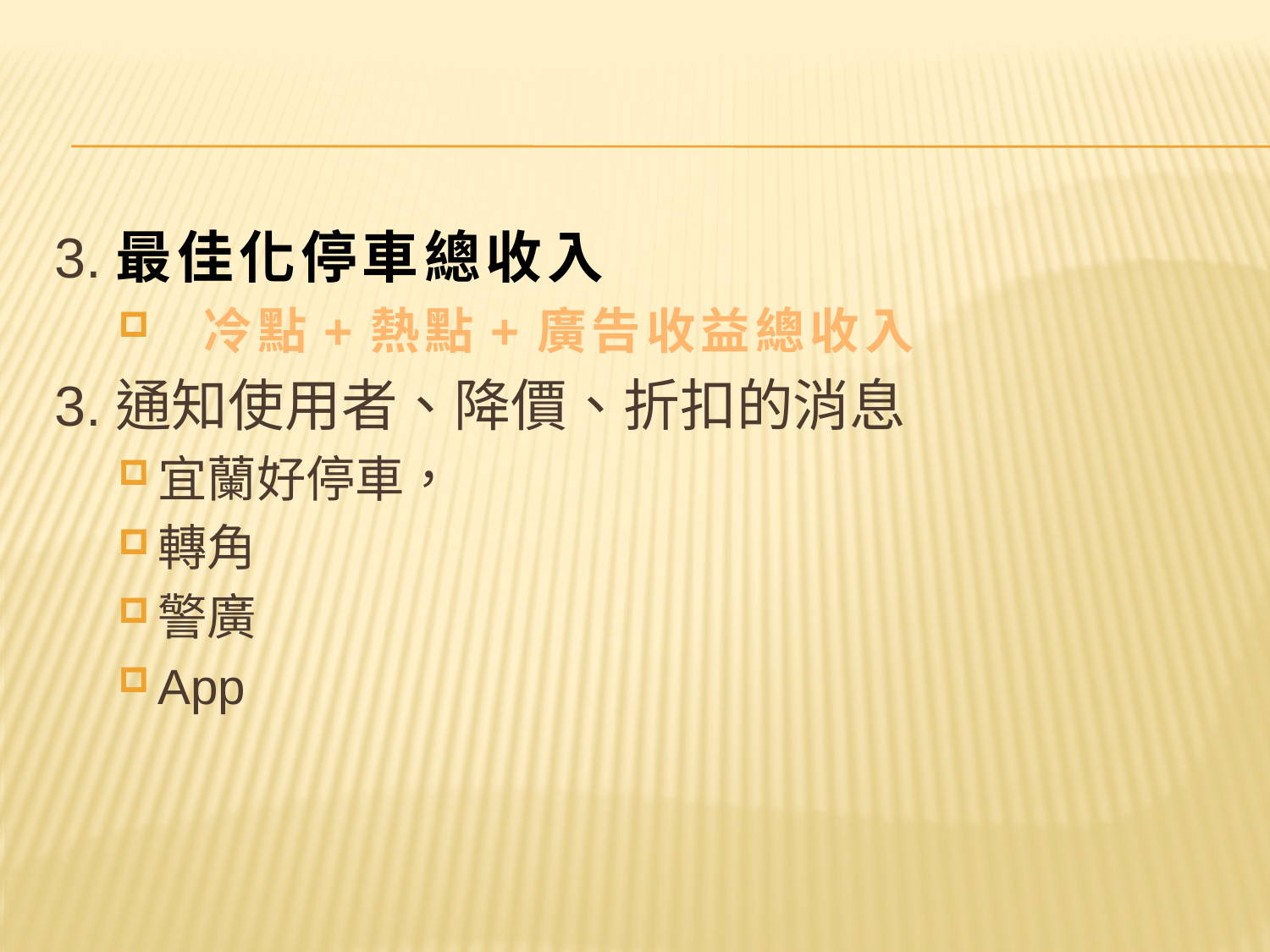

#
3.最佳化停車總收入
  冷點+熱點+廣告收益總收入
3.通知使用者、降價、折扣的消息
宜蘭好停車，
轉角
警廣
App